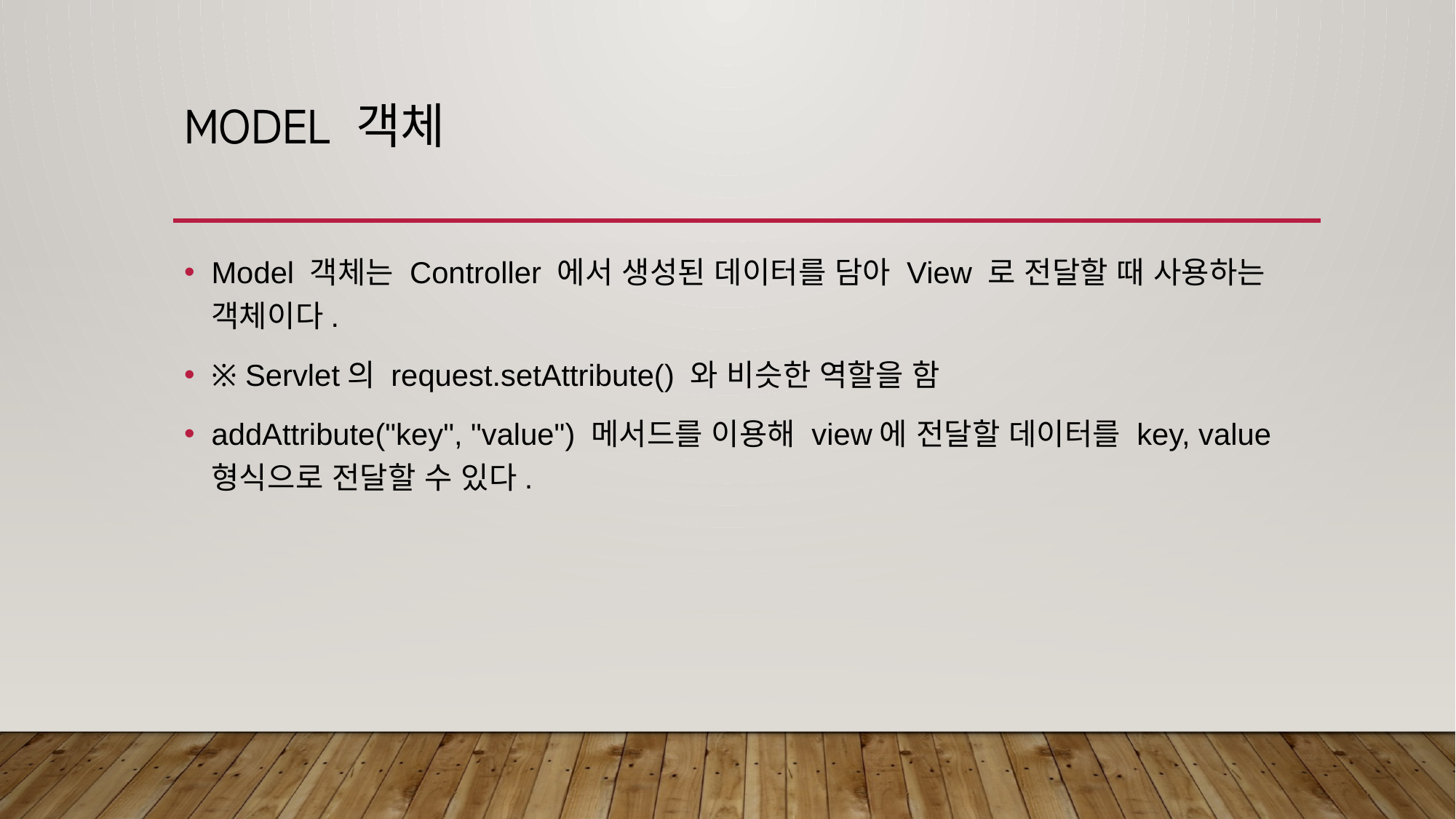

# Model 객체
Model 객체는 Controller 에서 생성된 데이터를 담아 View 로 전달할 때 사용하는 객체이다.
※ Servlet의 request.setAttribute() 와 비슷한 역할을 함
addAttribute("key", "value") 메서드를 이용해 view에 전달할 데이터를 key, value형식으로 전달할 수 있다.